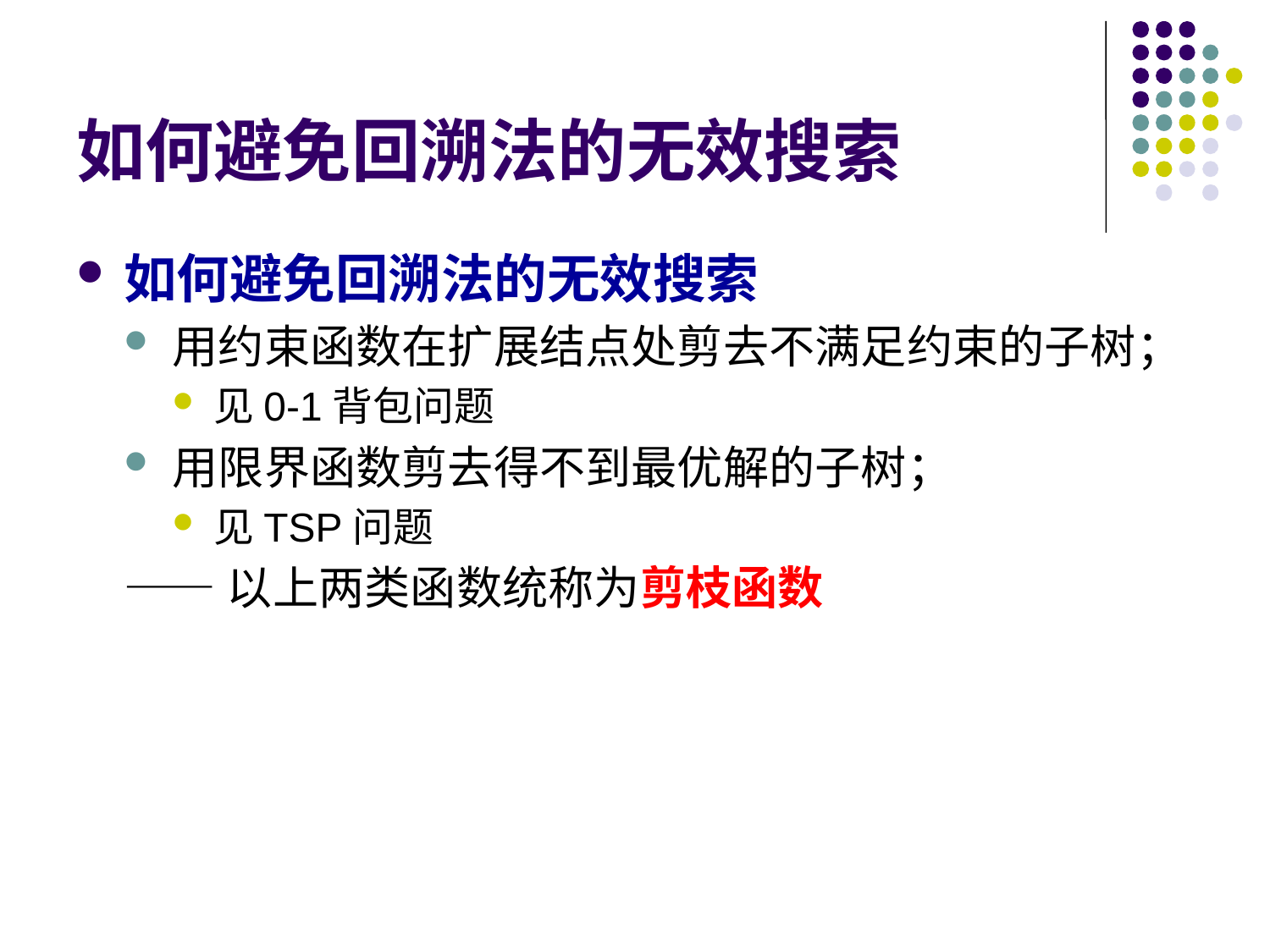

# 如何避免回溯法的无效搜索
如何避免回溯法的无效搜索
用约束函数在扩展结点处剪去不满足约束的子树；
见0-1背包问题
用限界函数剪去得不到最优解的子树；
见TSP问题
——以上两类函数统称为剪枝函数